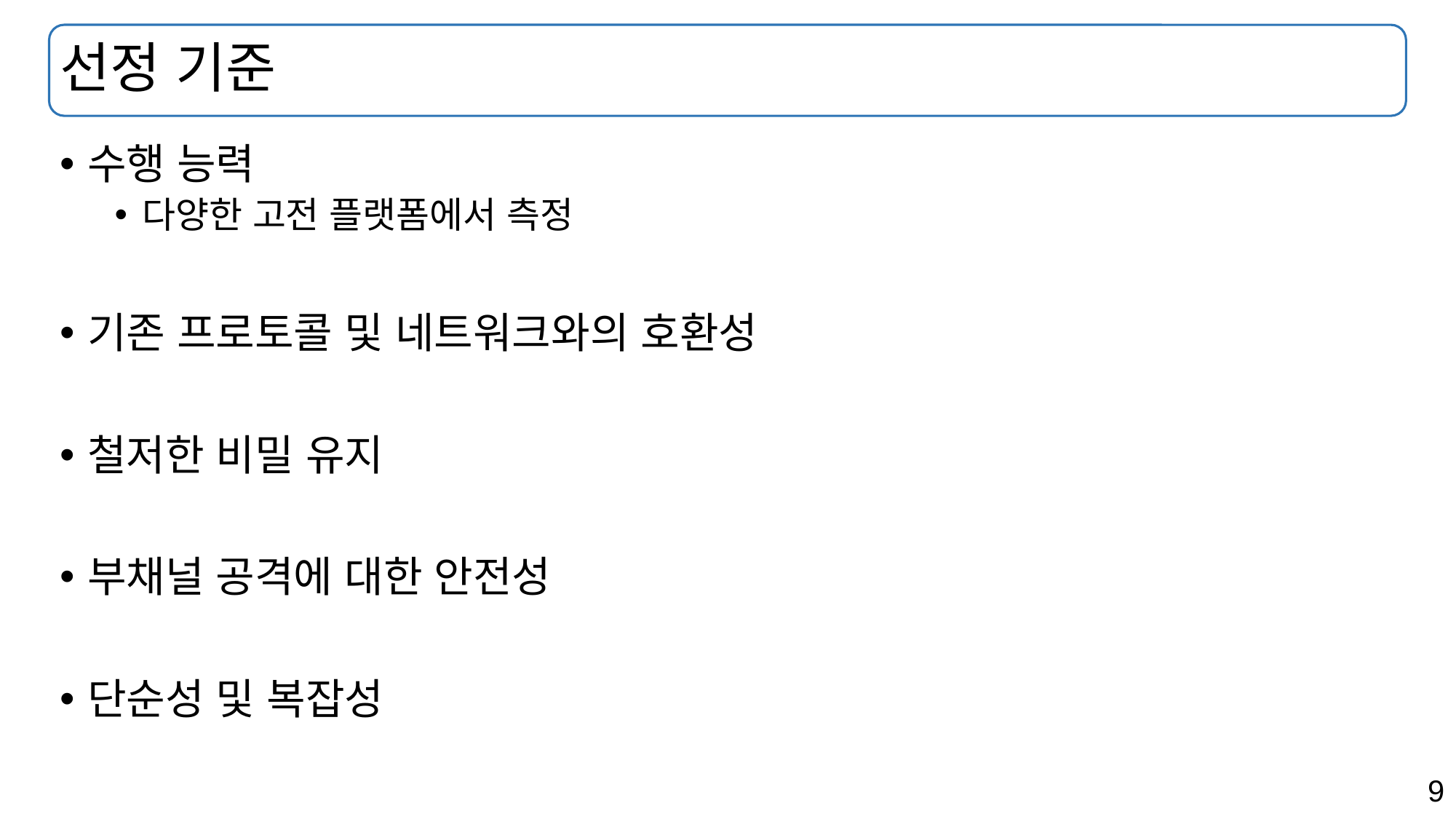

# 선정 기준
수행 능력
다양한 고전 플랫폼에서 측정

기존 프로토콜 및 네트워크와의 호환성

철저한 비밀 유지

부채널 공격에 대한 안전성

단순성 및 복잡성